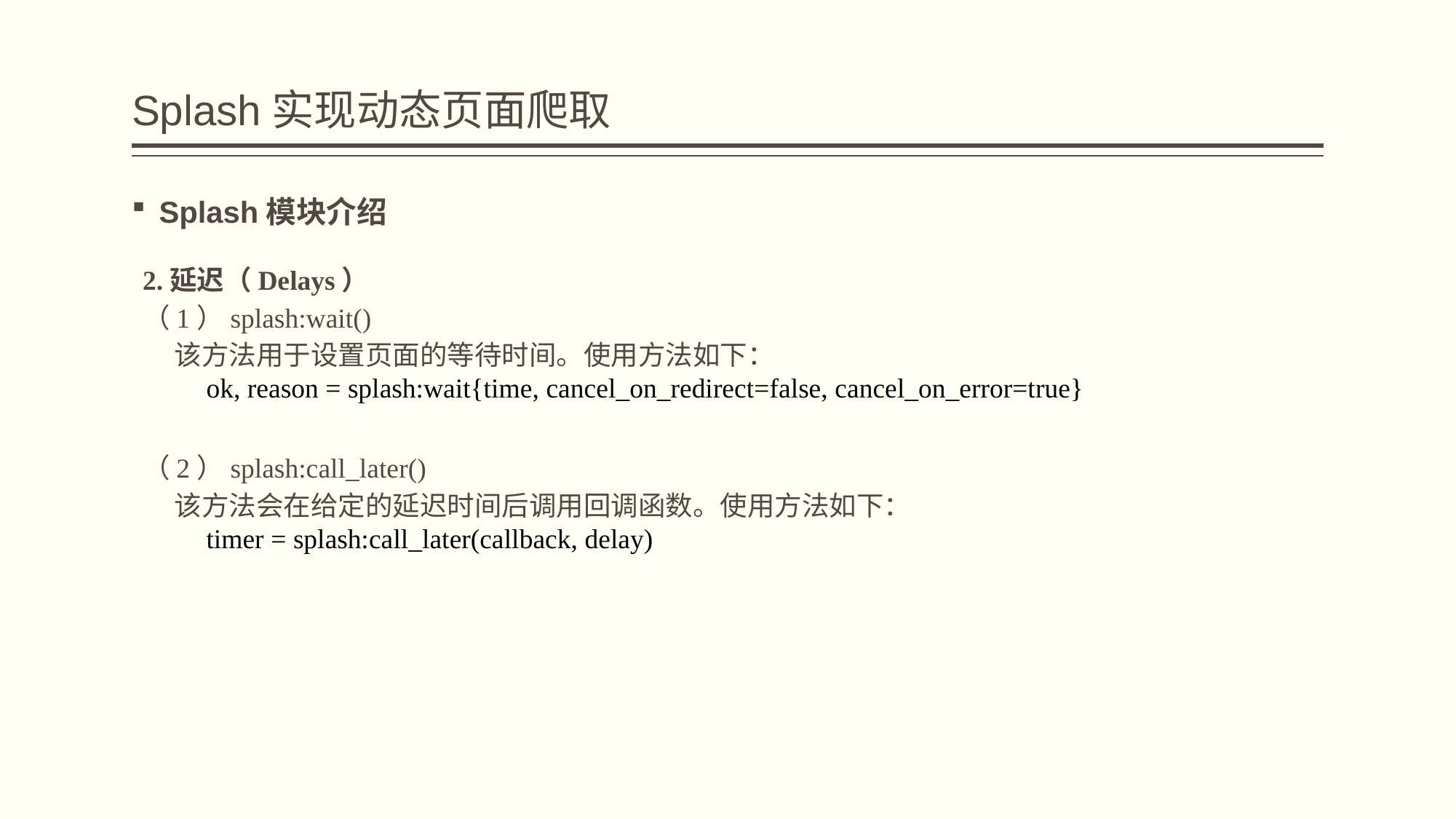

# Splash实现动态页面爬取
Splash模块介绍
2.延迟（Delays）
（1）splash:wait()
该方法用于设置页面的等待时间。使用方法如下：
ok, reason = splash:wait{time, cancel_on_redirect=false, cancel_on_error=true}
（2）splash:call_later()
该方法会在给定的延迟时间后调用回调函数。使用方法如下：
timer = splash:call_later(callback, delay)